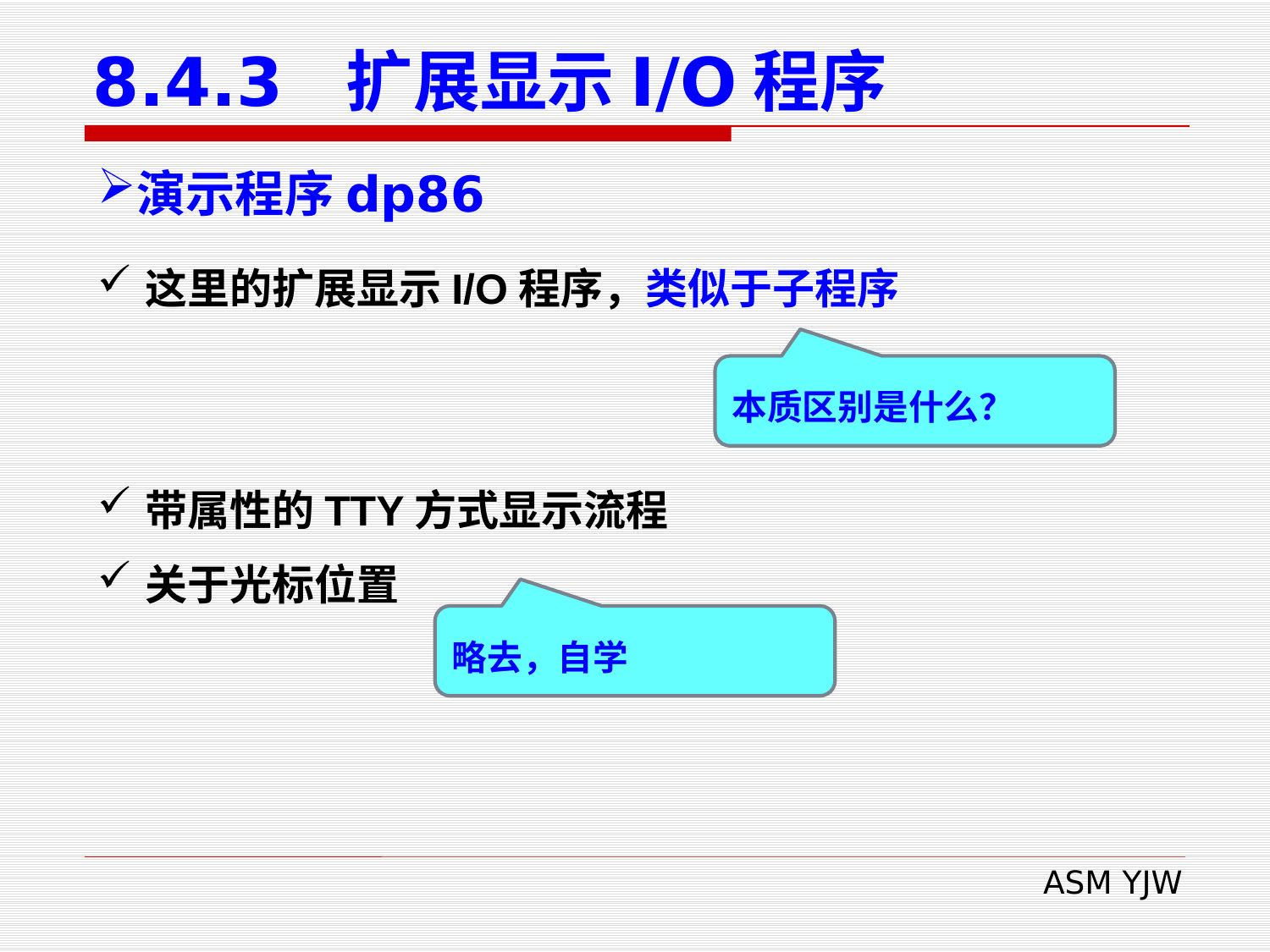

# 8.4.3  扩展显示I/O程序
演示程序dp86
这里的扩展显示I/O程序，类似于子程序

带属性的TTY方式显示流程
关于光标位置
本质区别是什么？
略去，自学